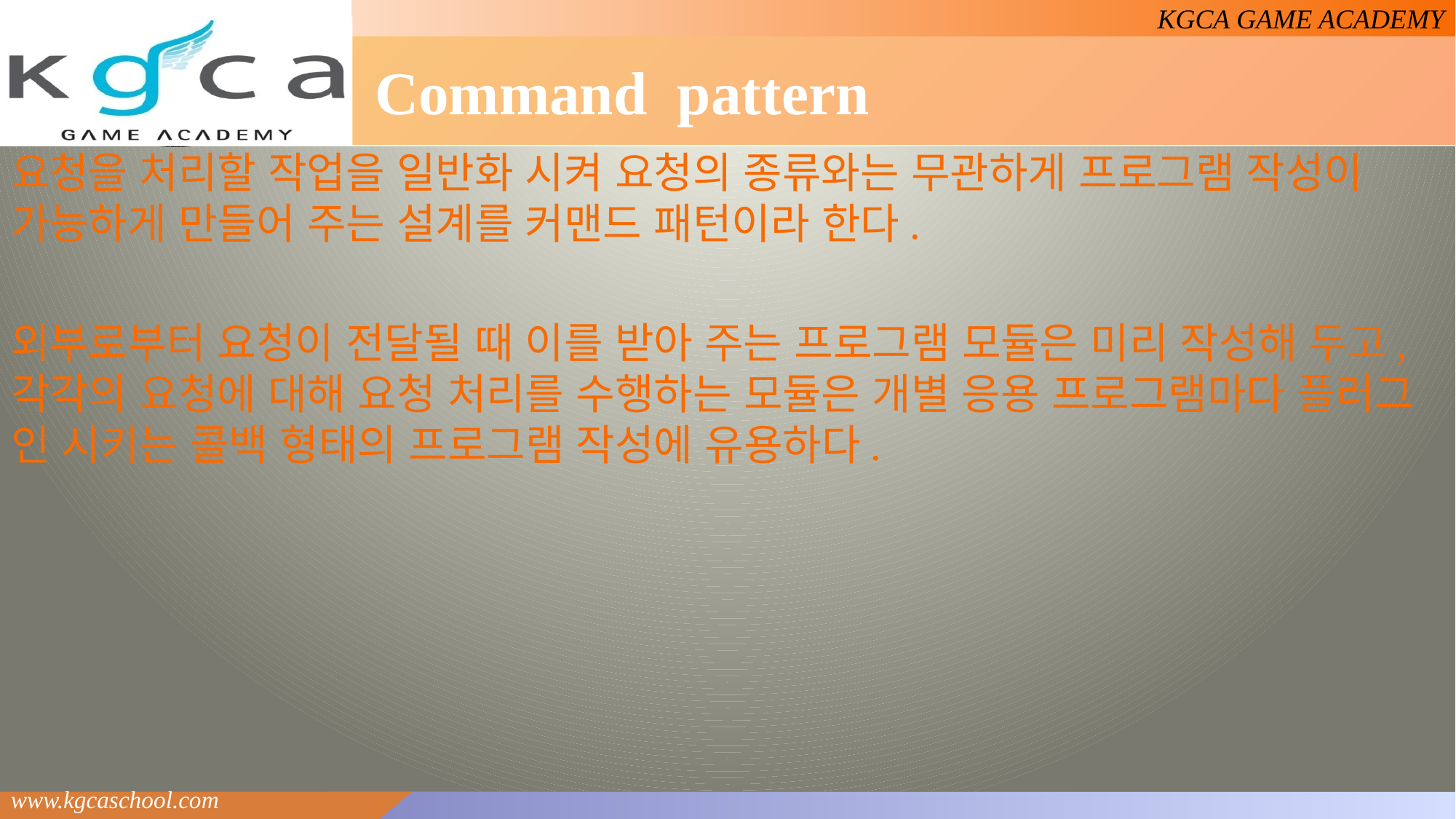

# Command  pattern
요청을 처리할 작업을 일반화 시켜 요청의 종류와는 무관하게 프로그램 작성이 가능하게 만들어 주는 설계를 커맨드 패턴이라 한다.

외부로부터 요청이 전달될 때 이를 받아 주는 프로그램 모듈은 미리 작성해 두고, 각각의 요청에 대해 요청 처리를 수행하는 모듈은 개별 응용 프로그램마다 플러그 인 시키는 콜백 형태의 프로그램 작성에 유용하다.